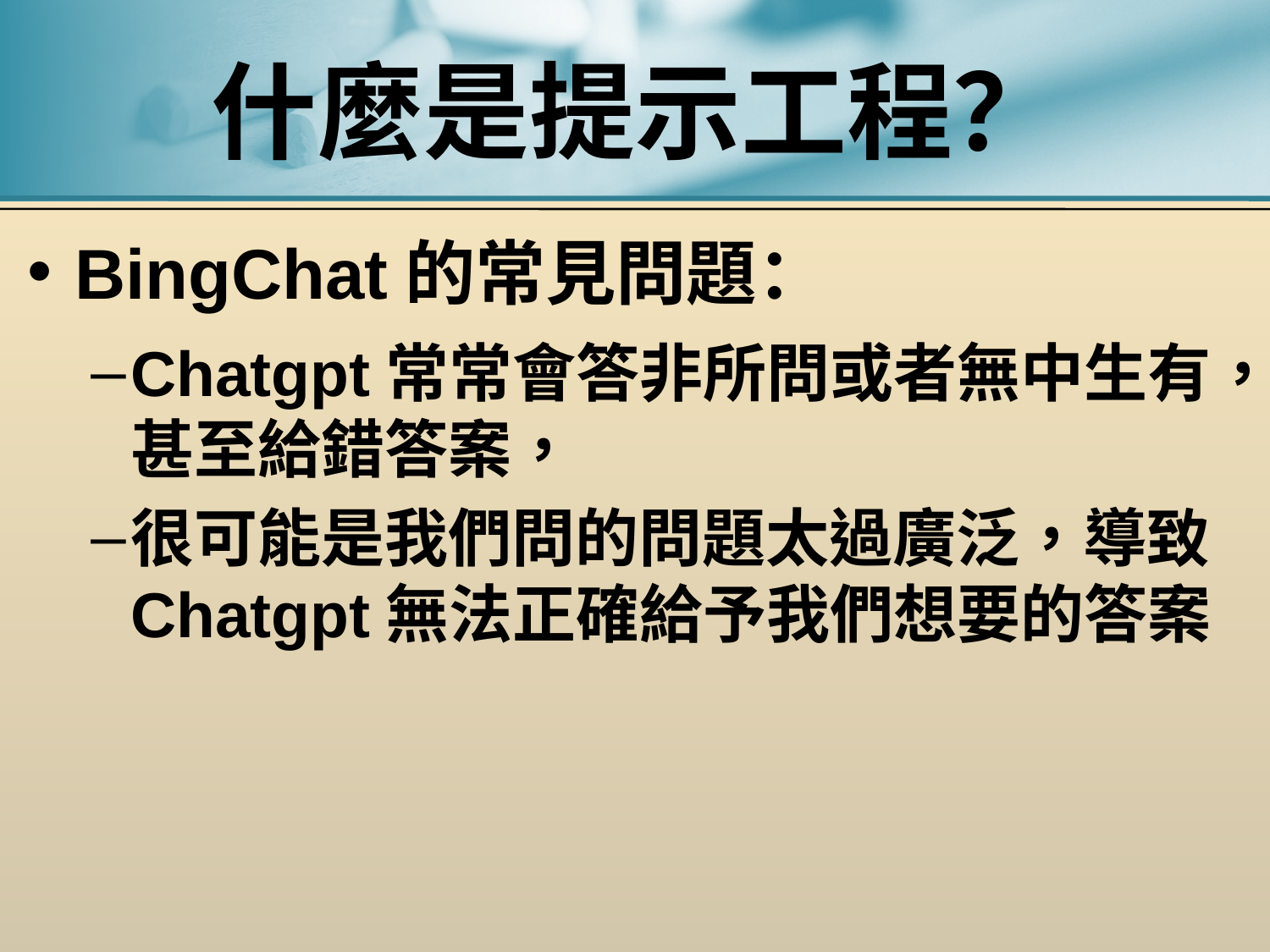

# 什麼是提示工程？
BingChat的常見問題：
Chatgpt常常會答非所問或者無中生有，甚至給錯答案，
很可能是我們問的問題太過廣泛，導致Chatgpt無法正確給予我們想要的答案